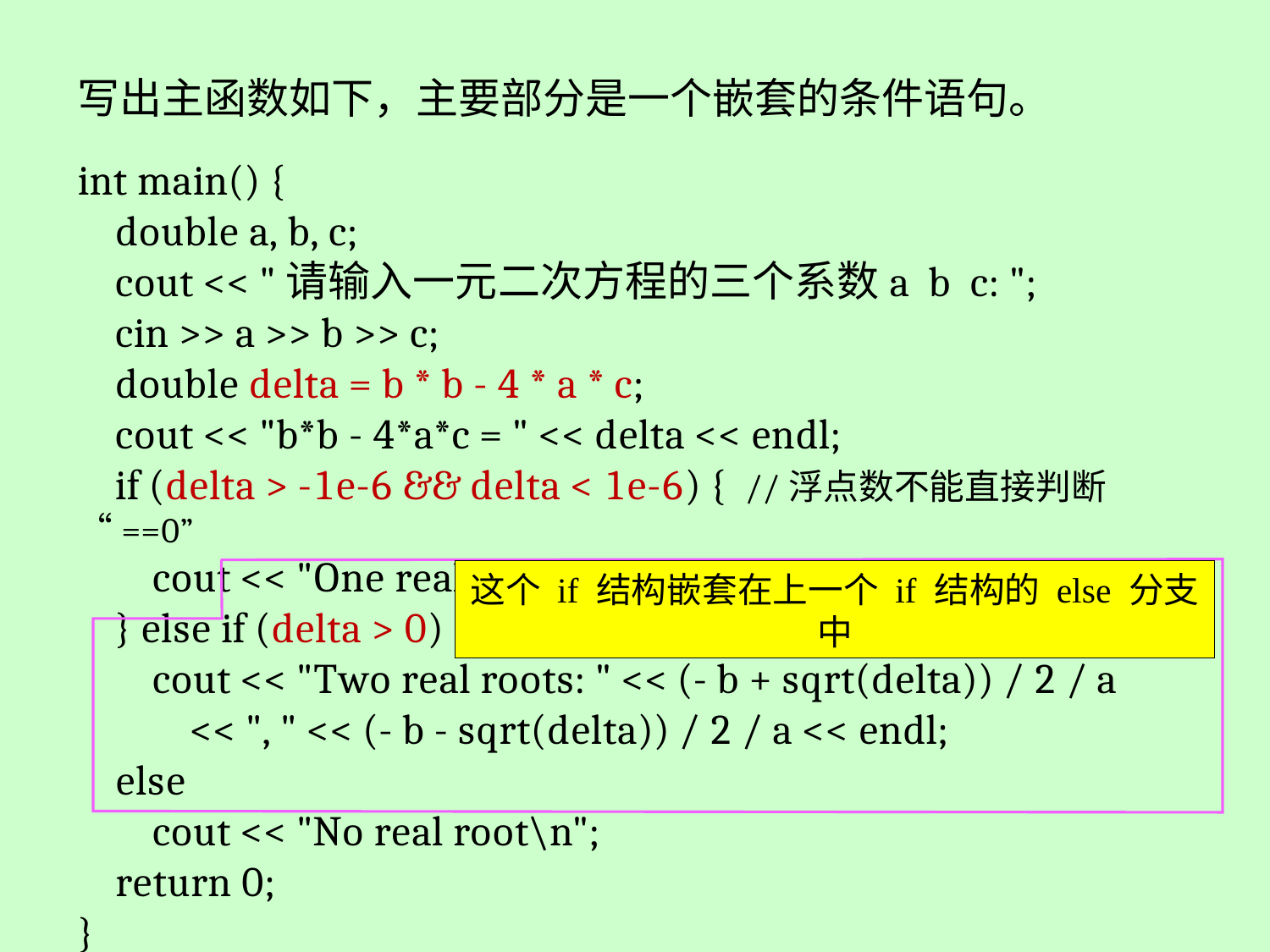

写出主函数如下，主要部分是一个嵌套的条件语句。
int main() {
    double a, b, c;
    cout << "请输入一元二次方程的三个系数a  b  c: ";
    cin >> a >> b >> c;
    double delta = b * b - 4 * a * c;
    cout << "b*b - 4*a*c = " << delta << endl;
    if (delta > -1e-6 && delta < 1e-6) {  //浮点数不能直接判断 “==0”
        cout << "One real root: " << - b / 2 / a << endl;
    } else if (delta > 0)
        cout << "Two real roots: " << (- b + sqrt(delta)) / 2 / a
            << ", " << (- b - sqrt(delta)) / 2 / a << endl;
    else
        cout << "No real root\n";
    return 0;
}

这个 if 结构嵌套在上一个 if 结构的 else 分支中
13